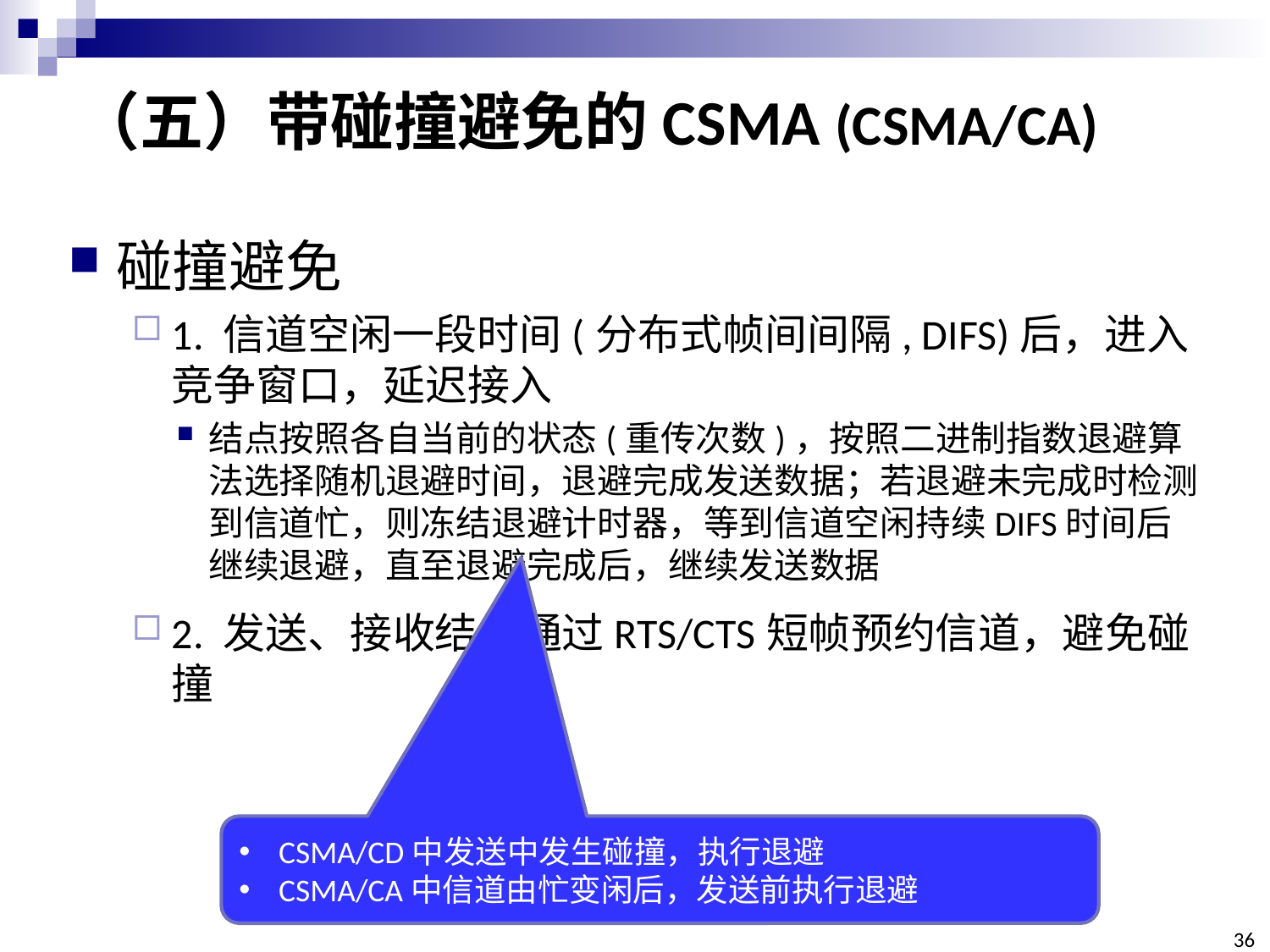

# （五）带碰撞避免的CSMA (CSMA/CA)
碰撞避免
1. 信道空闲一段时间(分布式帧间间隔, DIFS)后，进入竞争窗口，延迟接入
结点按照各自当前的状态(重传次数)，按照二进制指数退避算法选择随机退避时间，退避完成发送数据；若退避未完成时检测到信道忙，则冻结退避计时器，等到信道空闲持续DIFS时间后继续退避，直至退避完成后，继续发送数据
2. 发送、接收结点通过RTS/CTS短帧预约信道，避免碰撞
CSMA/CD中发送中发生碰撞，执行退避
CSMA/CA中信道由忙变闲后，发送前执行退避
36